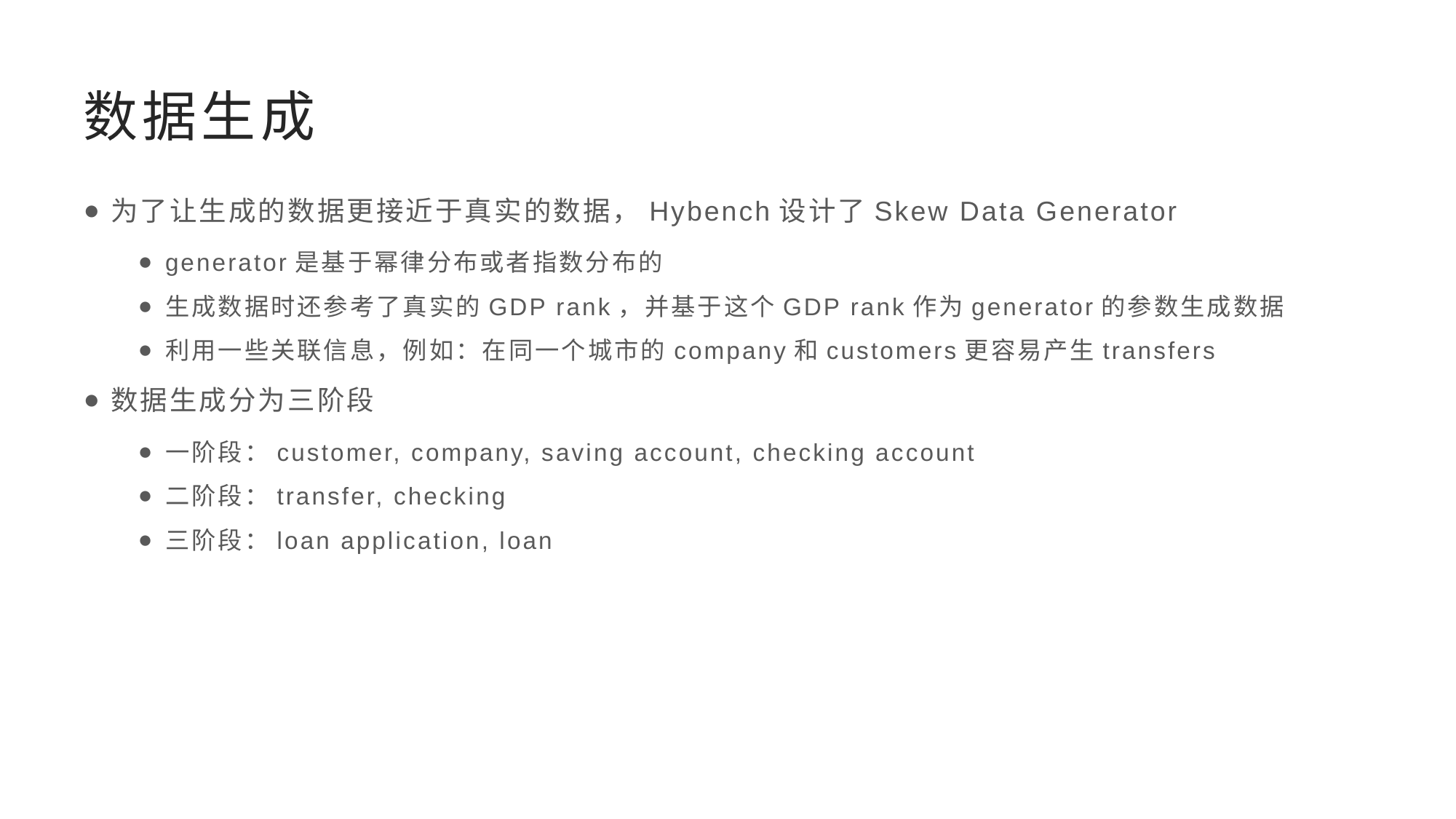

# 数据生成
为了让生成的数据更接近于真实的数据，Hybench设计了Skew Data Generator
generator是基于幂律分布或者指数分布的
生成数据时还参考了真实的GDP rank，并基于这个GDP rank作为generator的参数生成数据
利用一些关联信息，例如：在同一个城市的company和customers更容易产生transfers
数据生成分为三阶段
一阶段：customer, company, saving account, checking account
二阶段：transfer, checking
三阶段：loan application, loan